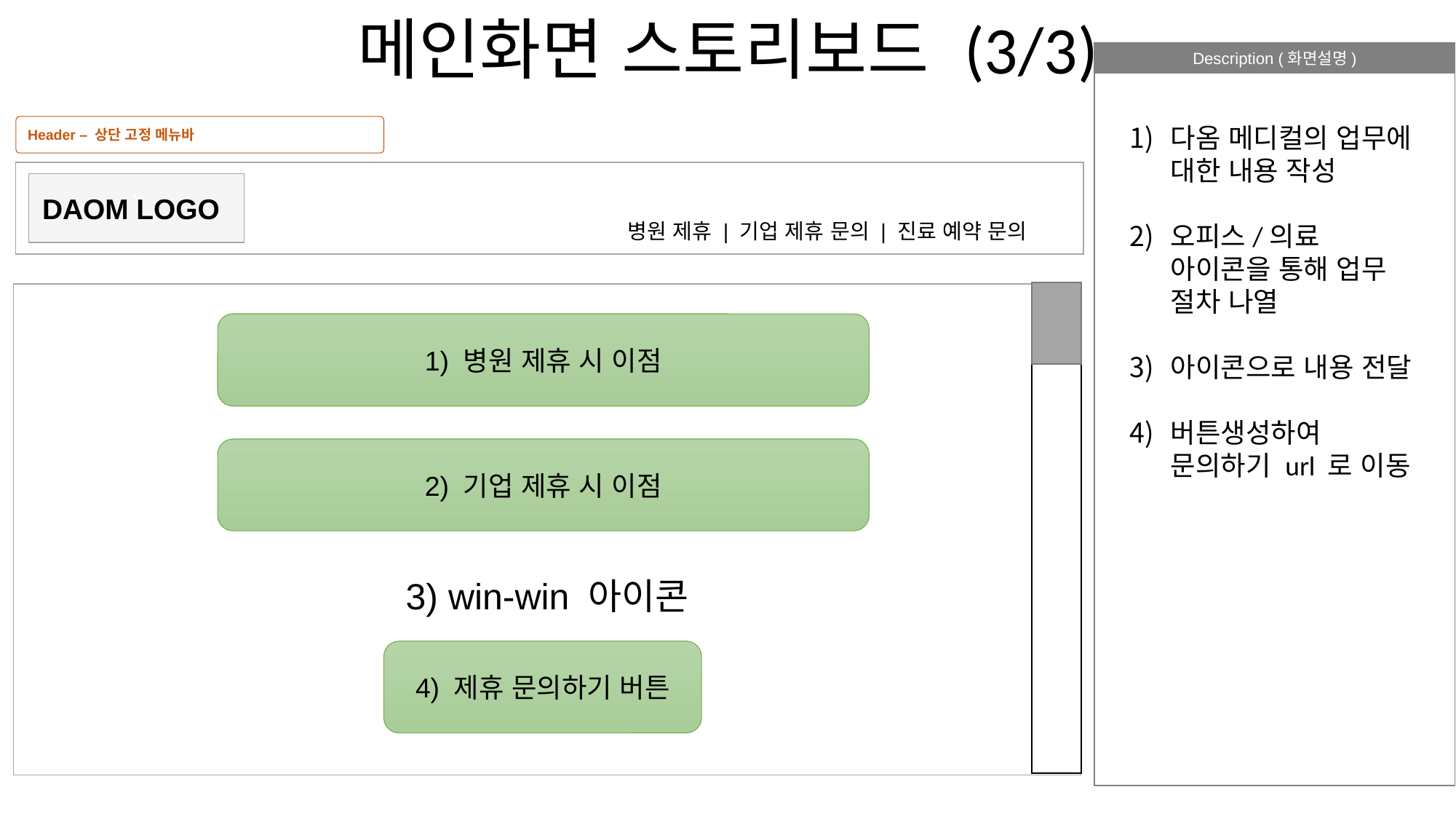

메인화면 스토리보드 (3/3)

Description (화면설명)

다옴 메디컬의 업무에 대한 내용 작성

오피스/의료 아이콘을 통해 업무 절차 나열

아이콘으로 내용 전달

버튼생성하여 문의하기 url 로 이동
Header – 상단 고정 메뉴바

`
`
DAOM LOGO
병원 제휴 | 기업 제휴 문의 | 진료 예약 문의

3) win-win 아이콘

1) 병원 제휴 시 이점
2) 기업 제휴 시 이점
4) 제휴 문의하기 버튼